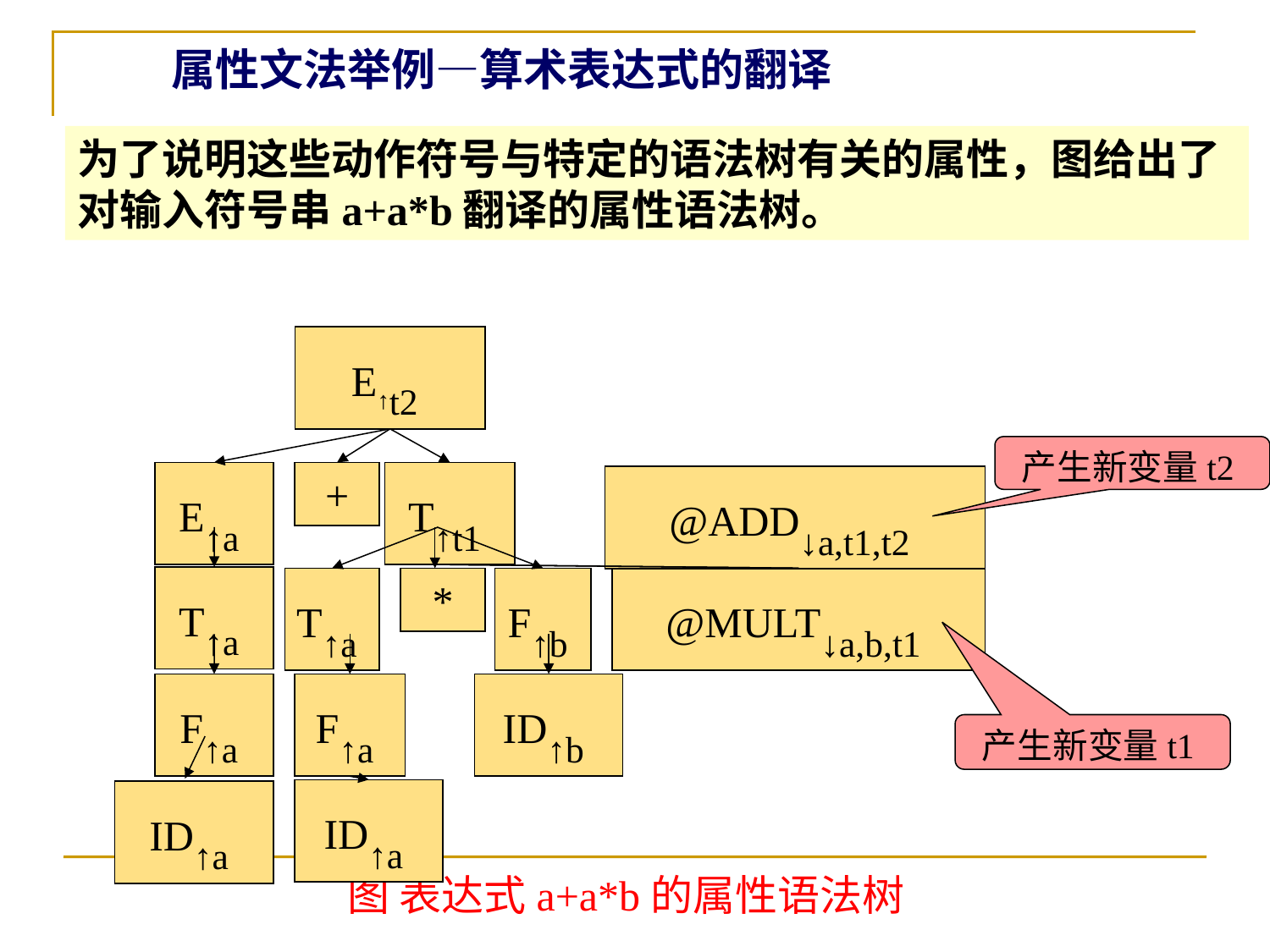

属性文法举例—算术表达式的翻译
为了说明这些动作符号与特定的语法树有关的属性，图给出了对输入符号串a+a*b翻译的属性语法树。
E↑t2
E↑a
+
T↑t1
@ADD↓a,t1,t2
T↑a
T↑a
*
F↑b
@MULT↓a,b,t1
F↑a
F↑a
ID↑b
ID↑a
ID↑a
图 表达式a+a*b的属性语法树
产生新变量t2
产生新变量t1
44